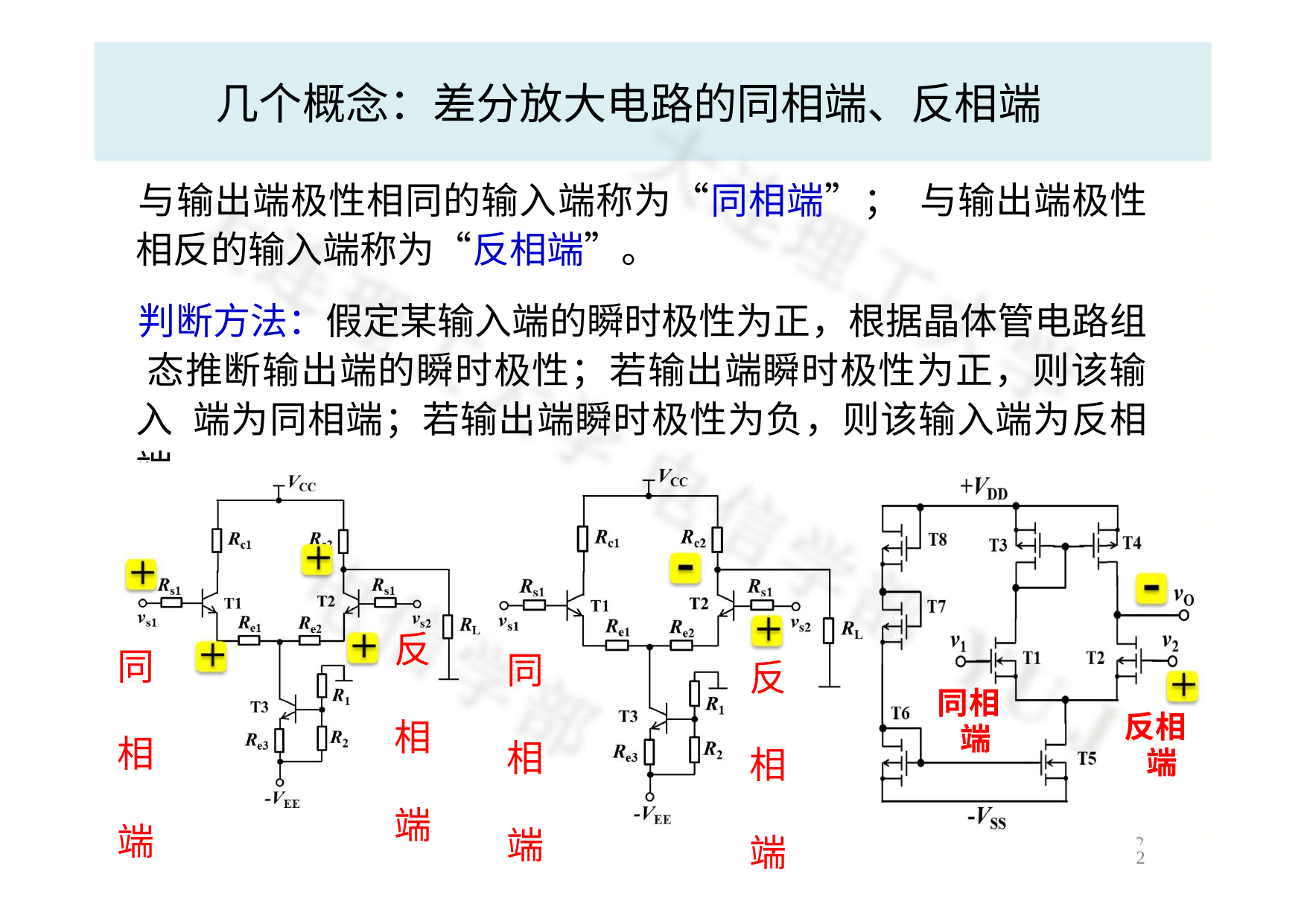

# 几个概念：差分放大电路的同相端、反相端
与输出端极性相同的输入端称为“同相端”；  与输出端极性相反的输入端称为“反相端”。
判断方法：假定某输入端的瞬时极性为正，根据晶体管电路组  态推断输出端的瞬时极性；若输出端瞬时极性为正，则该输入  端为同相端；若输出端瞬时极性为负，则该输入端为反相端。

2

反  相  端
同  相  端
同  相  端
反  相  端
同相  端
反相  端